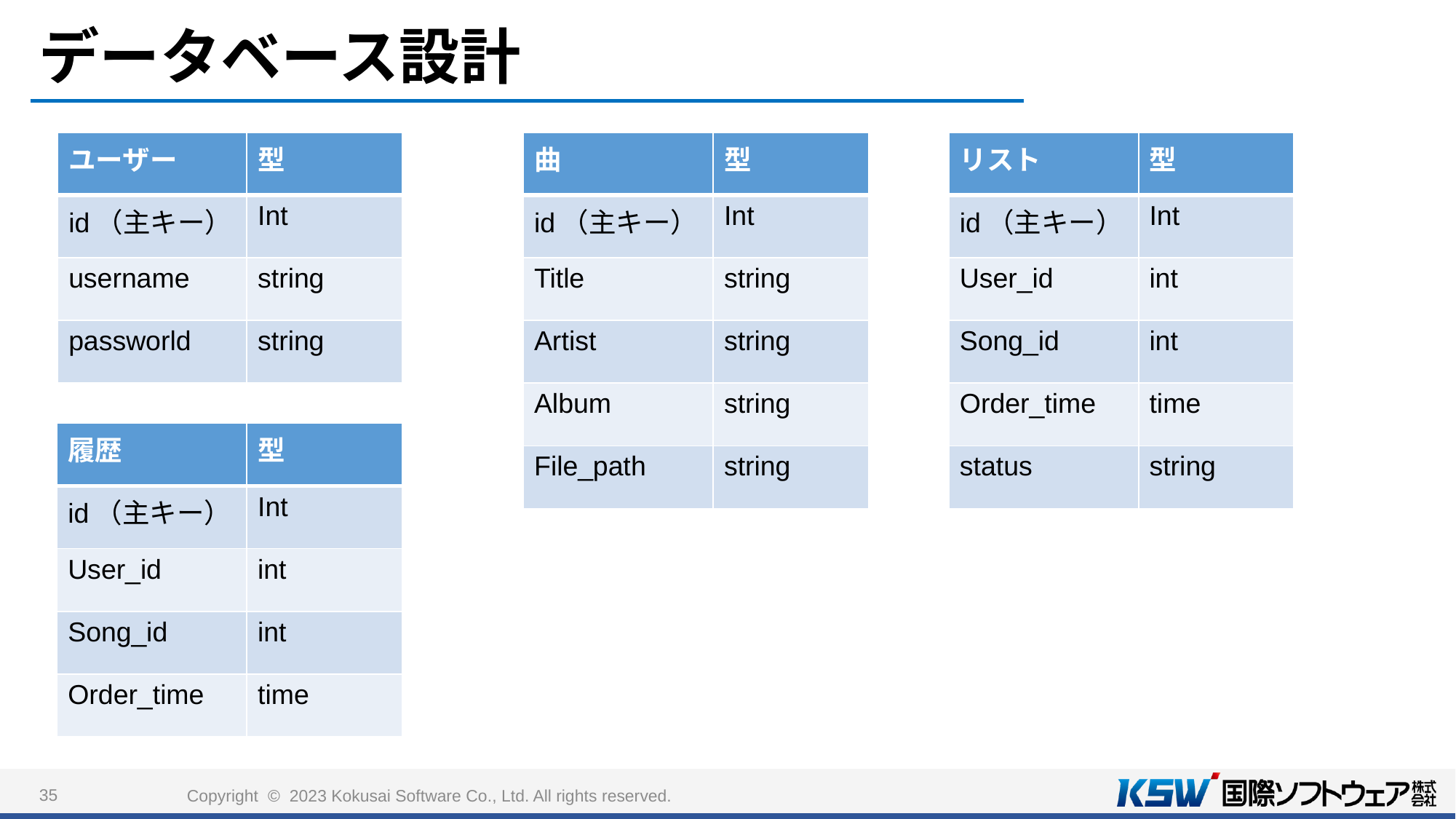

# データベース設計
| ユーザー | 型 |
| --- | --- |
| id（主キー） | Int |
| username | string |
| passworld | string |
| 曲 | 型 |
| --- | --- |
| id（主キー） | Int |
| Title | string |
| Artist | string |
| Album | string |
| File\_path | string |
| リスト | 型 |
| --- | --- |
| id（主キー） | Int |
| User\_id | int |
| Song\_id | int |
| Order\_time | time |
| status | string |
| 履歴 | 型 |
| --- | --- |
| id（主キー） | Int |
| User\_id | int |
| Song\_id | int |
| Order\_time | time |